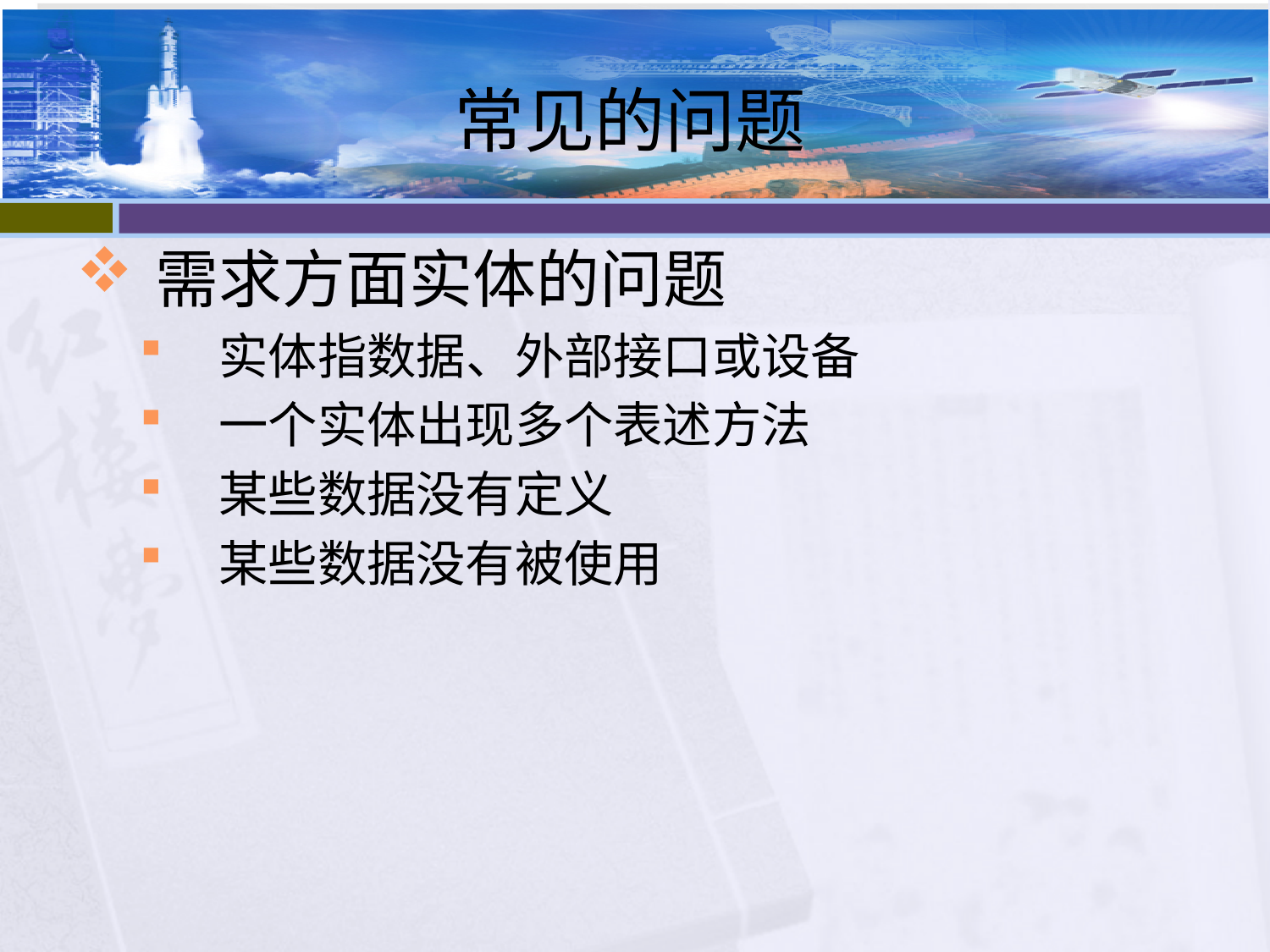

# 常见的问题

需求方面实体的问题
实体指数据、外部接口或设备
一个实体出现多个表述方法
某些数据没有定义
某些数据没有被使用